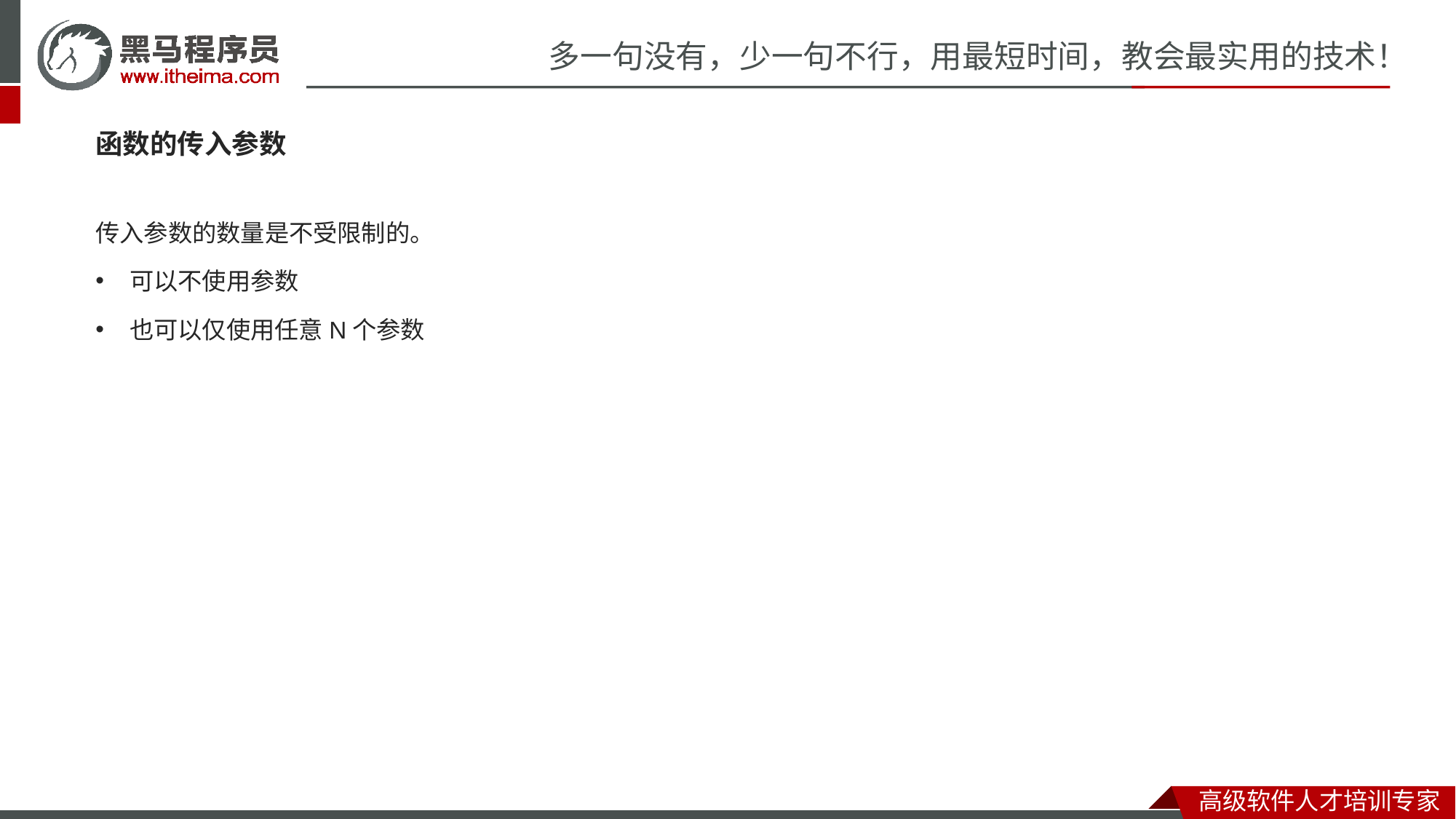

函数的传入参数
传入参数的数量是不受限制的。
可以不使用参数
也可以仅使用任意N个参数